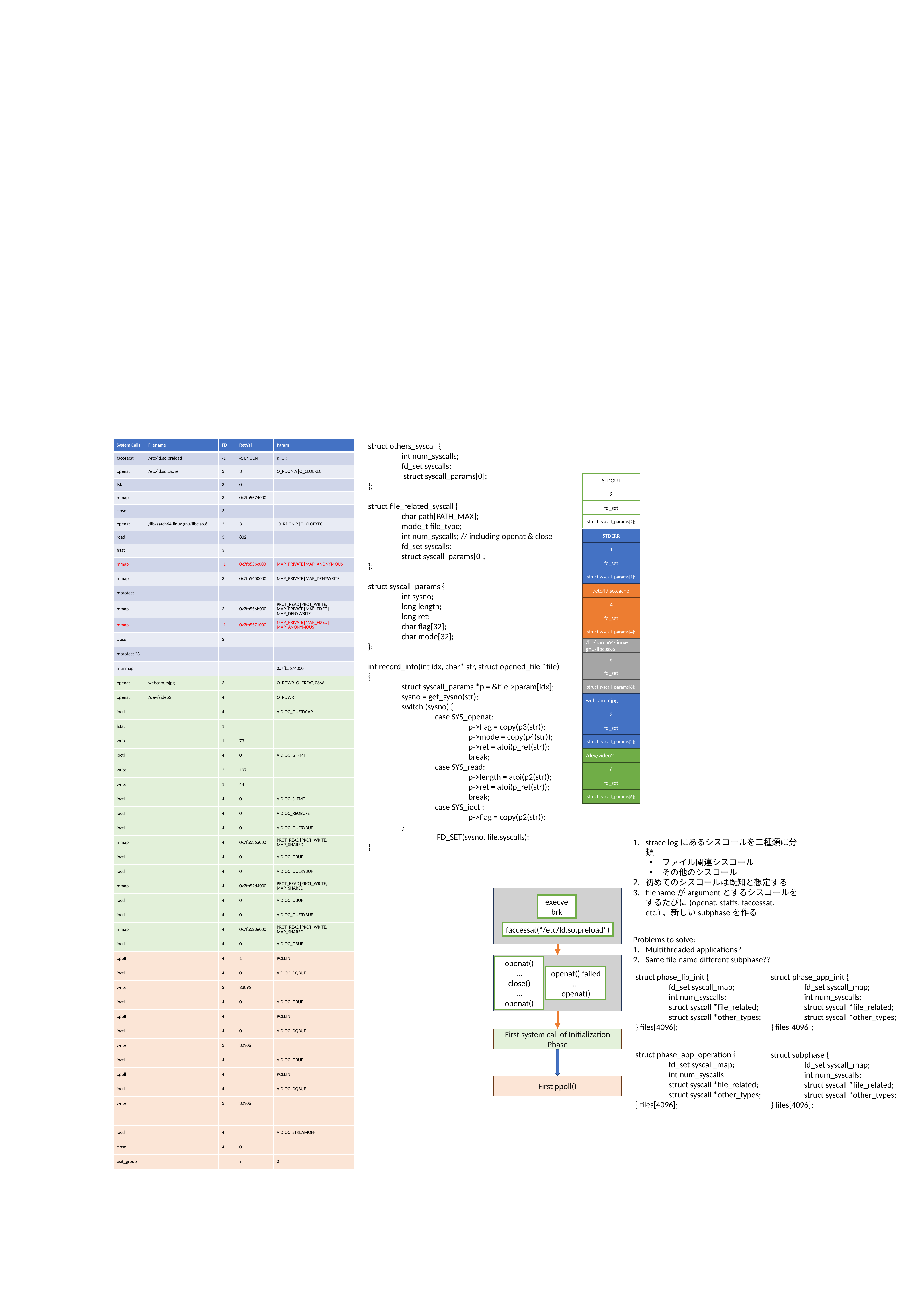

| System Calls | Filename | FD | RetVal | Param |
| --- | --- | --- | --- | --- |
| faccessat | /etc/ld.so.preload | -1 | -1 ENOENT | R\_OK |
| openat | /etc/ld.so.cache | 3 | 3 | O\_RDONLY|O\_CLOEXEC |
| fstat |  | 3 | 0 |  |
| mmap |  | 3 | 0x7fb5574000 |  |
| close |  | 3 |  |  |
| openat | /lib/aarch64-linux-gnu/libc.so.6 | 3 | 3 | O\_RDONLY|O\_CLOEXEC |
| read |  | 3 | 832 |  |
| fstat |  | 3 |  |  |
| mmap |  | -1 | 0x7fb55bc000 | MAP\_PRIVATE|MAP\_ANONYMOUS |
| mmap |  | 3 | 0x7fb5400000 | MAP\_PRIVATE|MAP\_DENYWRITE |
| mprotect |  |  |  |  |
| mmap |  | 3 | 0x7fb556b000 | PROT\_READ|PROT\_WRITE, MAP\_PRIVATE|MAP\_FIXED|MAP\_DENYWRITE |
| mmap |  | -1 | 0x7fb5571000 | MAP\_PRIVATE|MAP\_FIXED|MAP\_ANONYMOUS |
| close |  | 3 |  |  |
| mprotect \*3 |  |  |  |  |
| munmap |  |  |  | 0x7fb5574000 |
| openat | webcam.mjpg | 3 |  | O\_RDWR|O\_CREAT, 0666 |
| openat | /dev/video2 | 4 |  | O\_RDWR |
| ioctl |  | 4 |  | VIDIOC\_QUERYCAP |
| fstat |  | 1 |  |  |
| write |  | 1 | 73 |  |
| ioctl |  | 4 | 0 | VIDIOC\_G\_FMT |
| write |  | 2 | 197 |  |
| write |  | 1 | 44 |  |
| ioctl |  | 4 | 0 | VIDIOC\_S\_FMT |
| ioctl |  | 4 | 0 | VIDIOC\_REQBUFS |
| ioctl |  | 4 | 0 | VIDIOC\_QUERYBUF |
| mmap |  | 4 | 0x7fb536a000 | PROT\_READ|PROT\_WRITE, MAP\_SHARED |
| ioctl |  | 4 | 0 | VIDIOC\_QBUF |
| ioctl |  | 4 | 0 | VIDIOC\_QUERYBUF |
| mmap |  | 4 | 0x7fb52d4000 | PROT\_READ|PROT\_WRITE, MAP\_SHARED |
| ioctl |  | 4 | 0 | VIDIOC\_QBUF |
| ioctl |  | 4 | 0 | VIDIOC\_QUERYBUF |
| mmap |  | 4 | 0x7fb523e000 | PROT\_READ|PROT\_WRITE, MAP\_SHARED |
| ioctl |  | 4 | 0 | VIDIOC\_QBUF |
| ppoll |  | 4 | 1 | POLLIN |
| ioctl |  | 4 | 0 | VIDIOC\_DQBUF |
| write |  | 3 | 33095 |  |
| ioctl |  | 4 | 0 | VIDIOC\_QBUF |
| ppoll |  | 4 |  | POLLIN |
| ioctl |  | 4 | 0 | VIDIOC\_DQBUF |
| write |  | 3 | 32906 |  |
| ioctl |  | 4 |  | VIDIOC\_QBUF |
| ppoll |  | 4 |  | POLLIN |
| ioctl |  | 4 |  | VIDIOC\_DQBUF |
| write |  | 3 | 32906 |  |
| … |  |  |  |  |
| ioctl |  | 4 |  | VIDIOC\_STREAMOFF |
| close |  | 4 | 0 |  |
| exit\_group |  |  | ? | 0 |
struct others_syscall {
	int num_syscalls;
	fd_set syscalls;
	 struct syscall_params[0];
};

struct file_related_syscall {
	char path[PATH_MAX];
	mode_t file_type;
	int num_syscalls; // including openat & close
	fd_set syscalls;
	struct syscall_params[0];
};

struct syscall_params {
	int sysno;
	long length;
	long ret;
	char flag[32];
	char mode[32];
};

int record_info(int idx, char* str, struct opened_file *file)
{
	struct syscall_params *p = &file->param[idx];
	sysno = get_sysno(str);
	switch (sysno) {
		case SYS_openat:
			p->flag = copy(p3(str));
			p->mode = copy(p4(str));
			p->ret = atoi(p_ret(str));
			break;
		case SYS_read:
			p->length = atoi(p2(str));
			p->ret = atoi(p_ret(str));
			break;
		case SYS_ioctl:
			p->flag = copy(p2(str));
	}
		 FD_SET(sysno, file.syscalls);
}

STDOUT
2
fd_set
struct syscall_params[2];
STDERR
1
fd_set
struct syscall_params[1];
/etc/ld.so.cache
4
fd_set
struct syscall_params[4];
/lib/aarch64-linux-gnu/libc.so.6
6
fd_set
struct syscall_params[6];
webcam.mjpg
2
fd_set
struct syscall_params[2];
/dev/video2
6
fd_set
struct syscall_params[6];
strace logにあるシスコールを二種類に分類
ファイル関連シスコール
その他のシスコール
初めてのシスコールは既知と想定する
filenameがargumentとするシスコールをするたびに(openat, statfs, faccessat, etc.)、新しいsubphaseを作る

execve
brk
faccessat(“/etc/ld.so.preload”)
Problems to solve:
Multithreaded applications?
Same file name different subphase??

openat()
…
close()
…
openat()
openat() failed
…
openat()
struct phase_lib_init {
	fd_set syscall_map;
	int num_syscalls;
	struct syscall *file_related;
	struct syscall *other_types;
} files[4096];
struct phase_app_init {
	fd_set syscall_map;
	int num_syscalls;
	struct syscall *file_related;
	struct syscall *other_types;
} files[4096];
First system call of Initialization Phase
struct phase_app_operation {
	fd_set syscall_map;
	int num_syscalls;
	struct syscall *file_related;
	struct syscall *other_types;
} files[4096];
struct subphase {
	fd_set syscall_map;
	int num_syscalls;
	struct syscall *file_related;
	struct syscall *other_types;
} files[4096];

First ppoll()